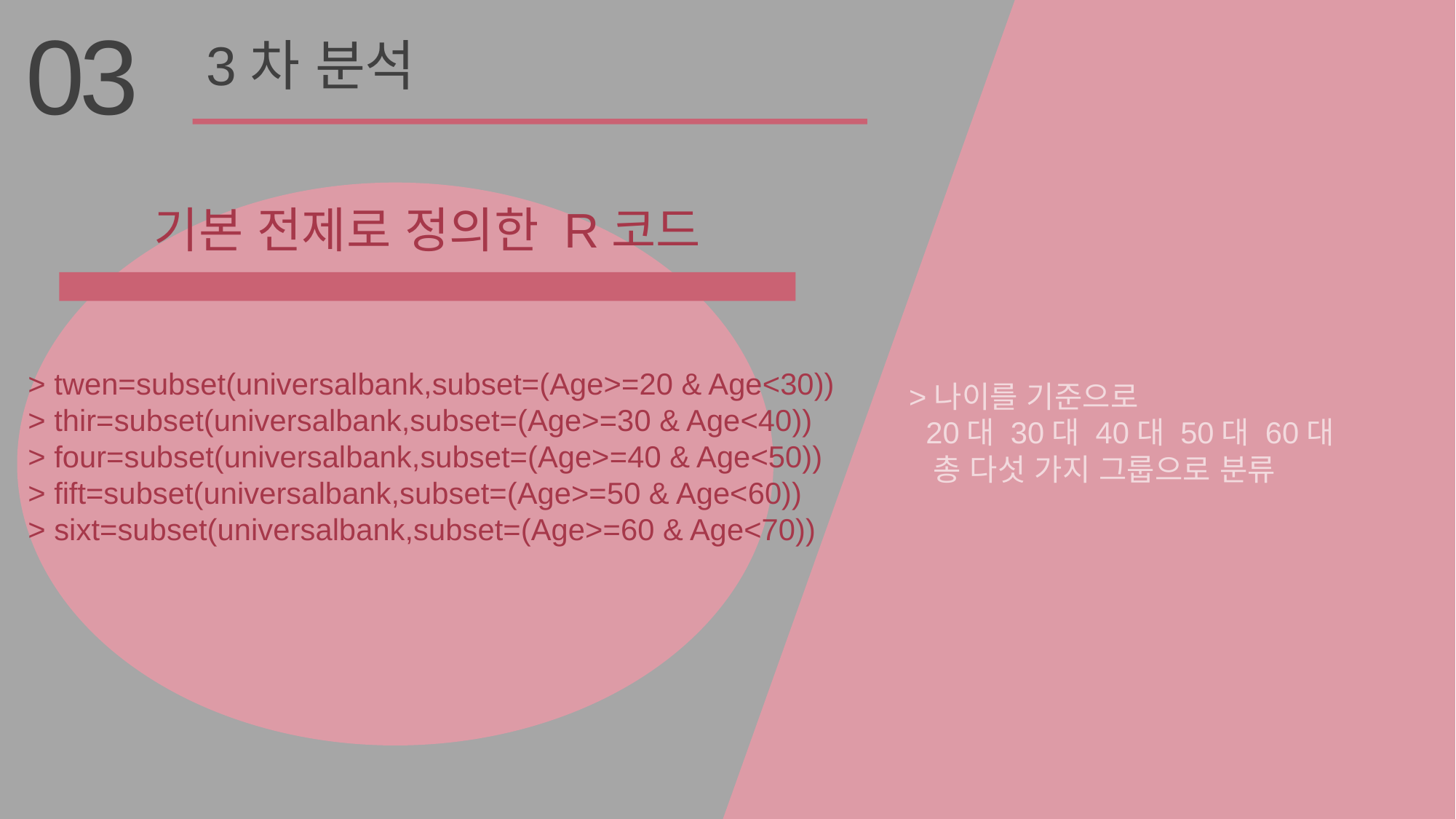

03
3차 분석

기본 전제로 정의한 R코드

> twen=subset(universalbank,subset=(Age>=20 & Age<30))
> thir=subset(universalbank,subset=(Age>=30 & Age<40))
> four=subset(universalbank,subset=(Age>=40 & Age<50))
> fift=subset(universalbank,subset=(Age>=50 & Age<60))
> sixt=subset(universalbank,subset=(Age>=60 & Age<70))
>나이를 기준으로
  20대 30대 40대 50대 60대
  총 다섯 가지 그룹으로 분류